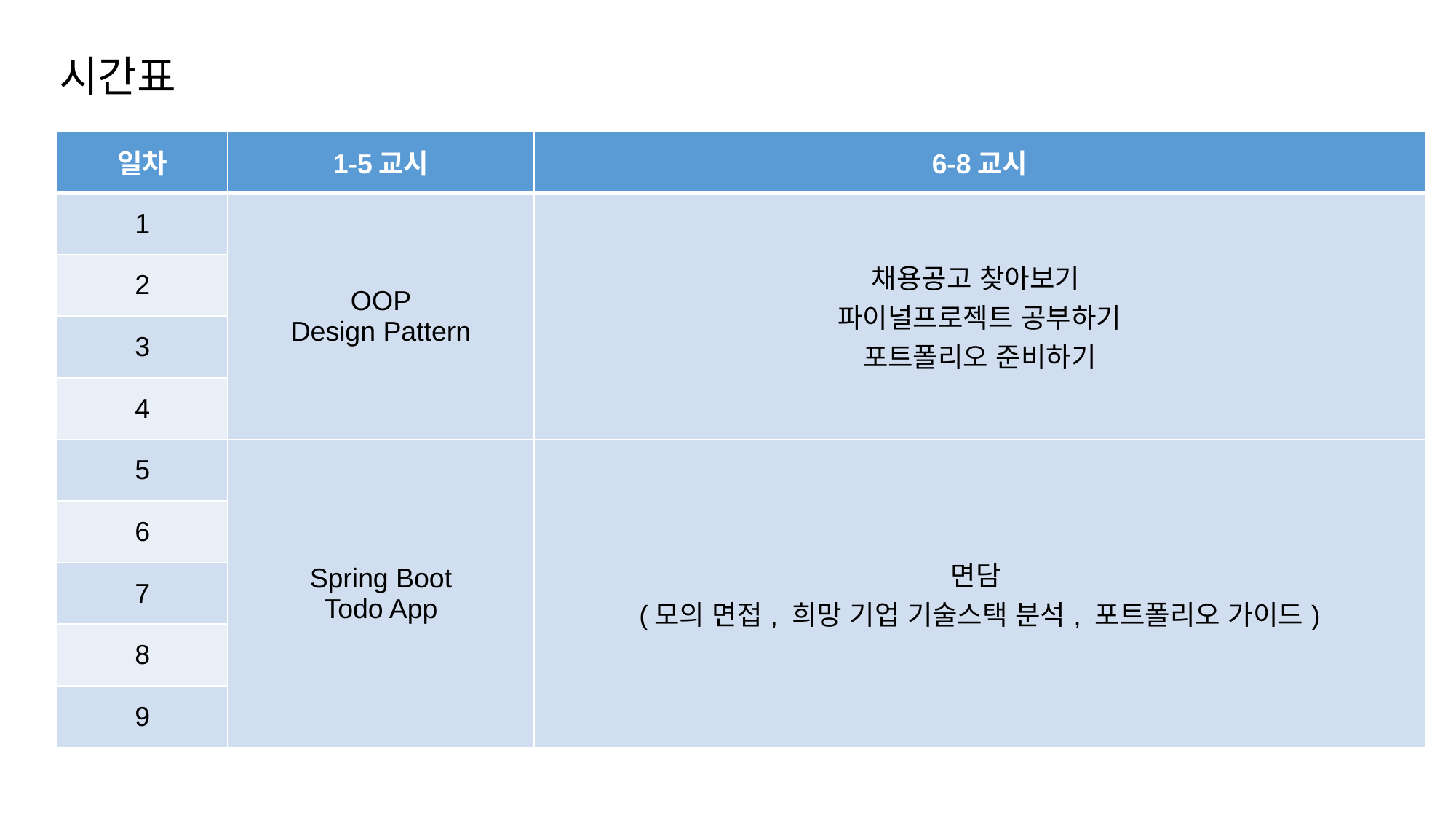

시간표
| 일차 | 1-5교시 | 6-8교시 |
| --- | --- | --- |
| 1 | OOP Design Pattern | 채용공고 찾아보기 파이널프로젝트 공부하기 포트폴리오 준비하기 |
| 2 |  |  |
| 3 |  |  |
| 4 |  |  |
| 5 | Spring Boot Todo App | 면담 (모의 면접, 희망 기업 기술스택 분석, 포트폴리오 가이드) |
| 6 |  |  |
| 7 |  |  |
| 8 |  |  |
| 9 |  |  |